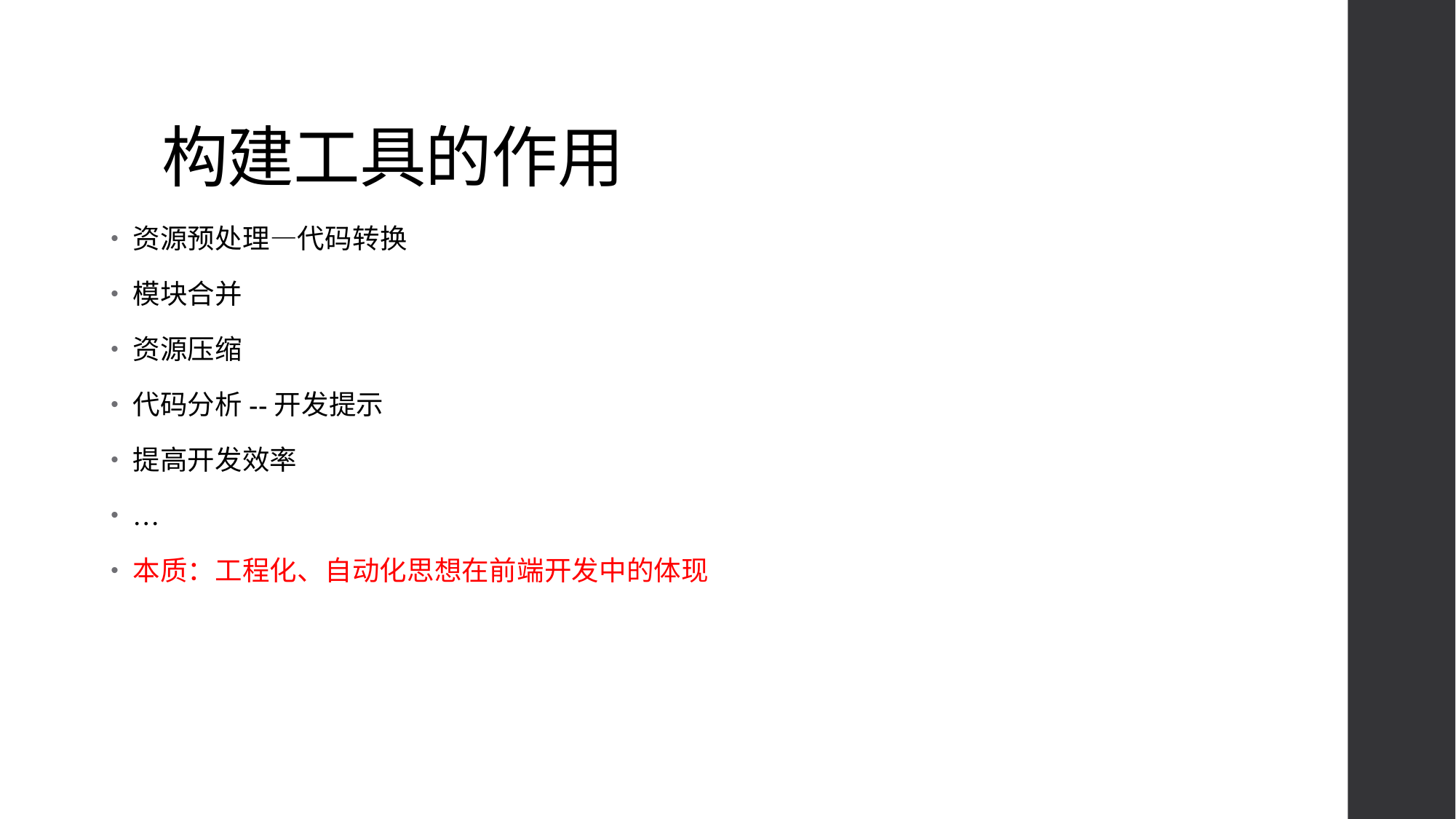

# 构建工具的作用
资源预处理—代码转换
模块合并
资源压缩
代码分析--开发提示
提高开发效率
…
本质：工程化、自动化思想在前端开发中的体现